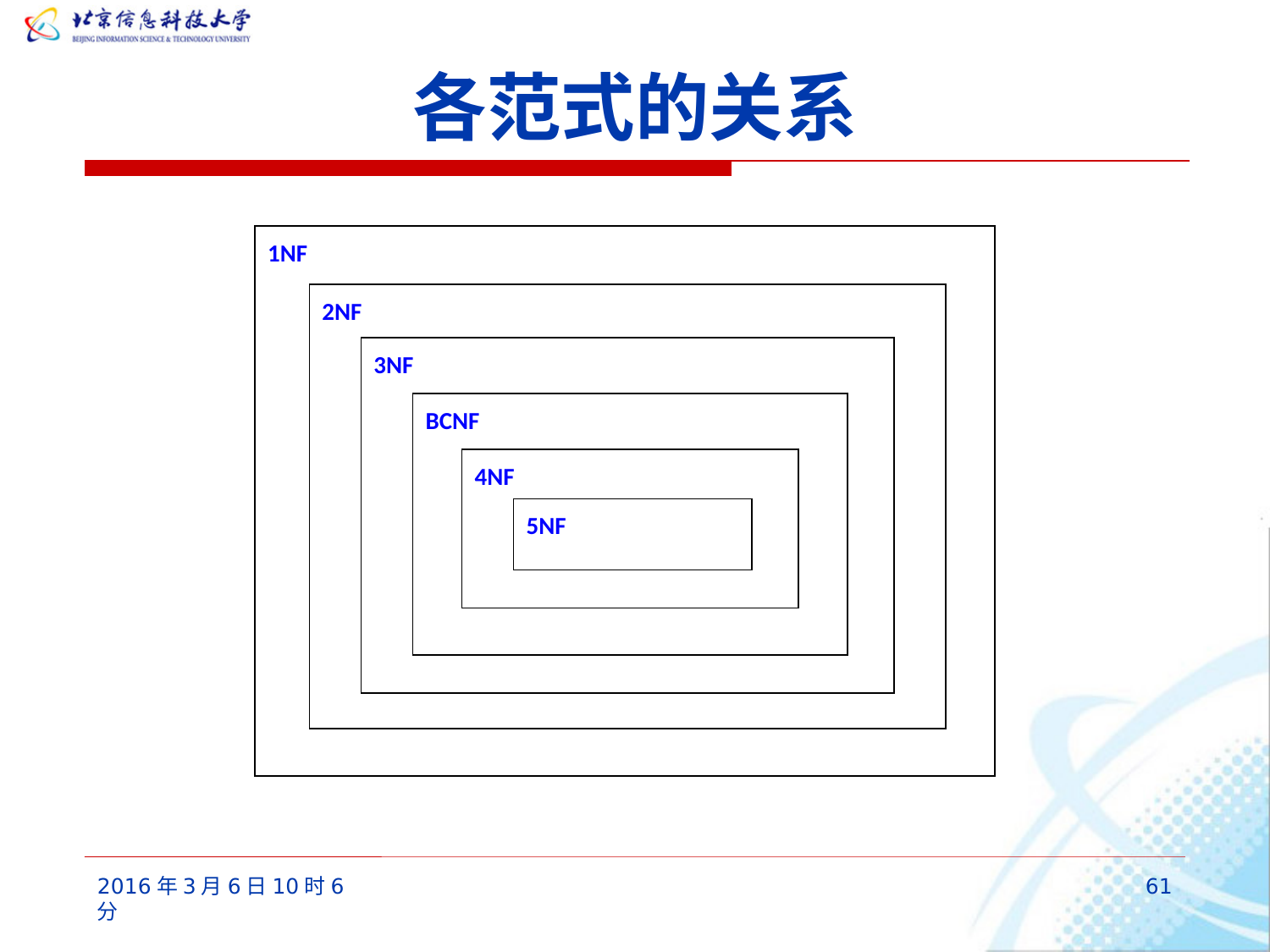

# 各范式的关系
1NF
2NF
3NF
BCNF
4NF
5NF
2016年3月6日10时6分
61